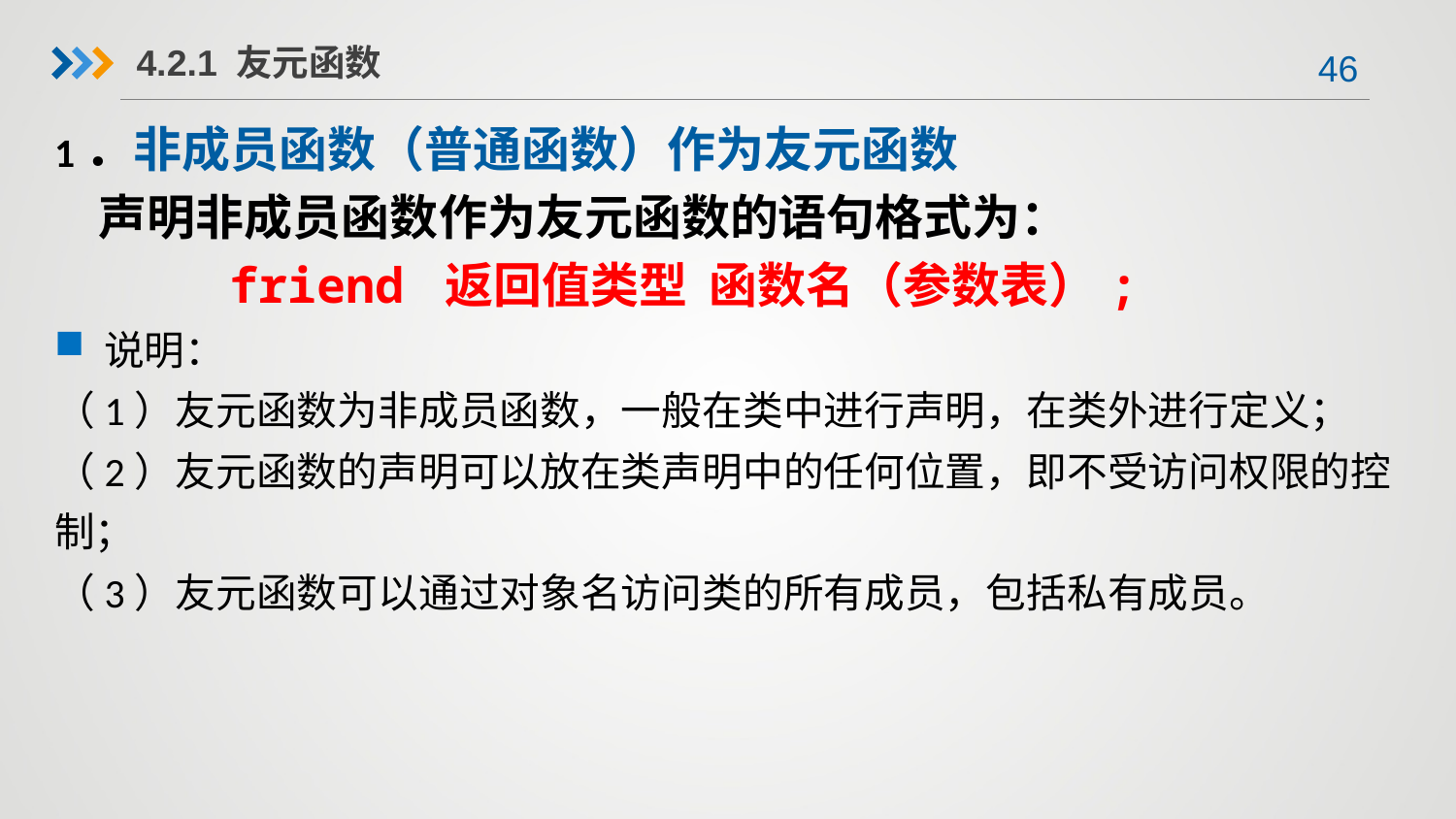

4.2.1 友元函数
1．非成员函数（普通函数）作为友元函数
   声明非成员函数作为友元函数的语句格式为：
      friend 返回值类型  函数名（参数表）;
 说明：
（1）友元函数为非成员函数，一般在类中进行声明，在类外进行定义；
（2）友元函数的声明可以放在类声明中的任何位置，即不受访问权限的控制；
（3）友元函数可以通过对象名访问类的所有成员，包括私有成员。